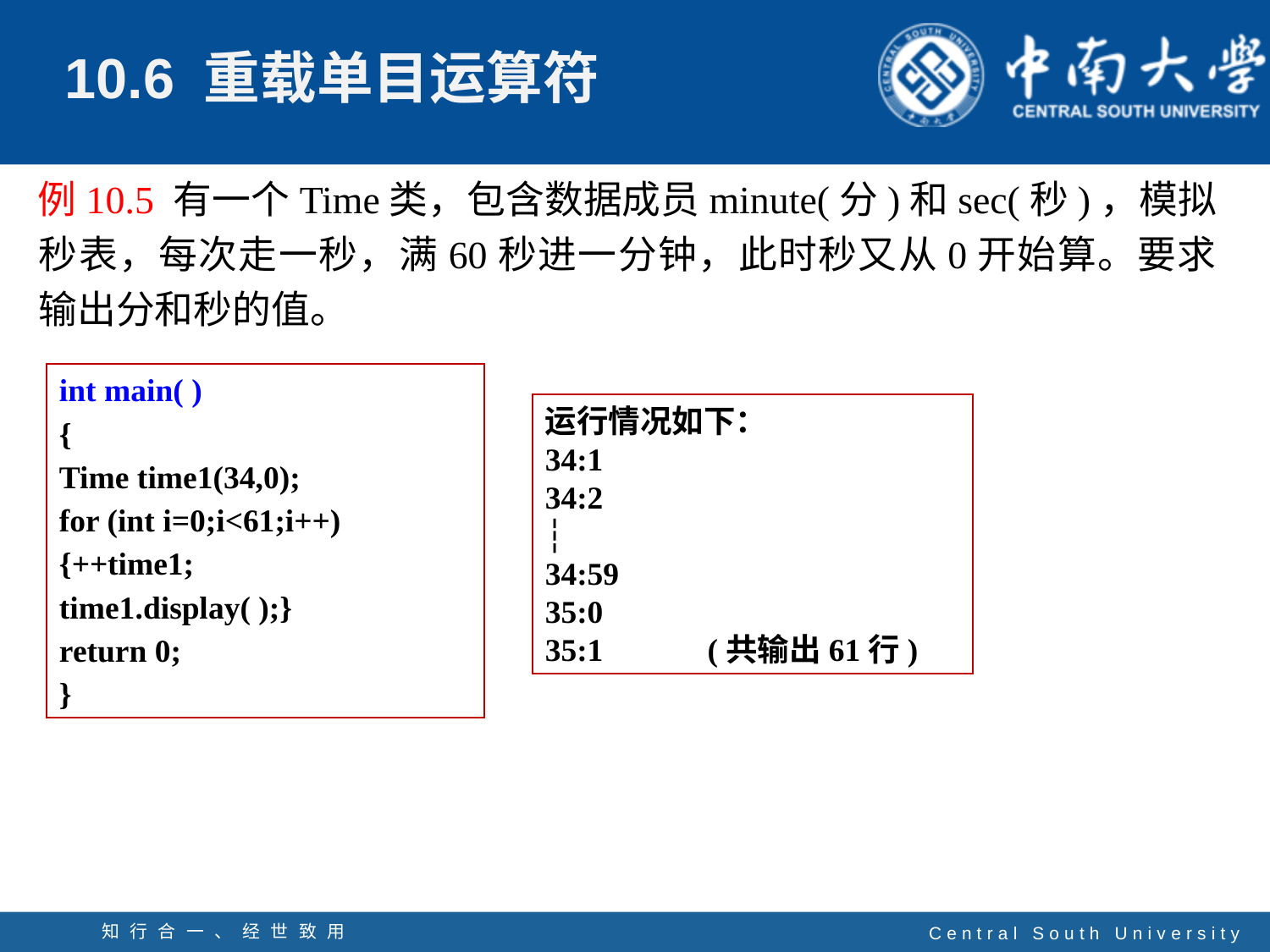

例10.5 有一个Time类，包含数据成员minute(分)和sec(秒)，模拟秒表，每次走一秒，满60秒进一分钟，此时秒又从0开始算。要求输出分和秒的值。
int main( )
{
Time time1(34,0);
for (int i=0;i<61;i++)
{++time1;
time1.display( );}
return 0;
}
运行情况如下：
34:1
34:2
┆
34:59
35:0
35:1             (共输出61行)

知行合一、经世致用
自强不息 厚德载物
Central South University